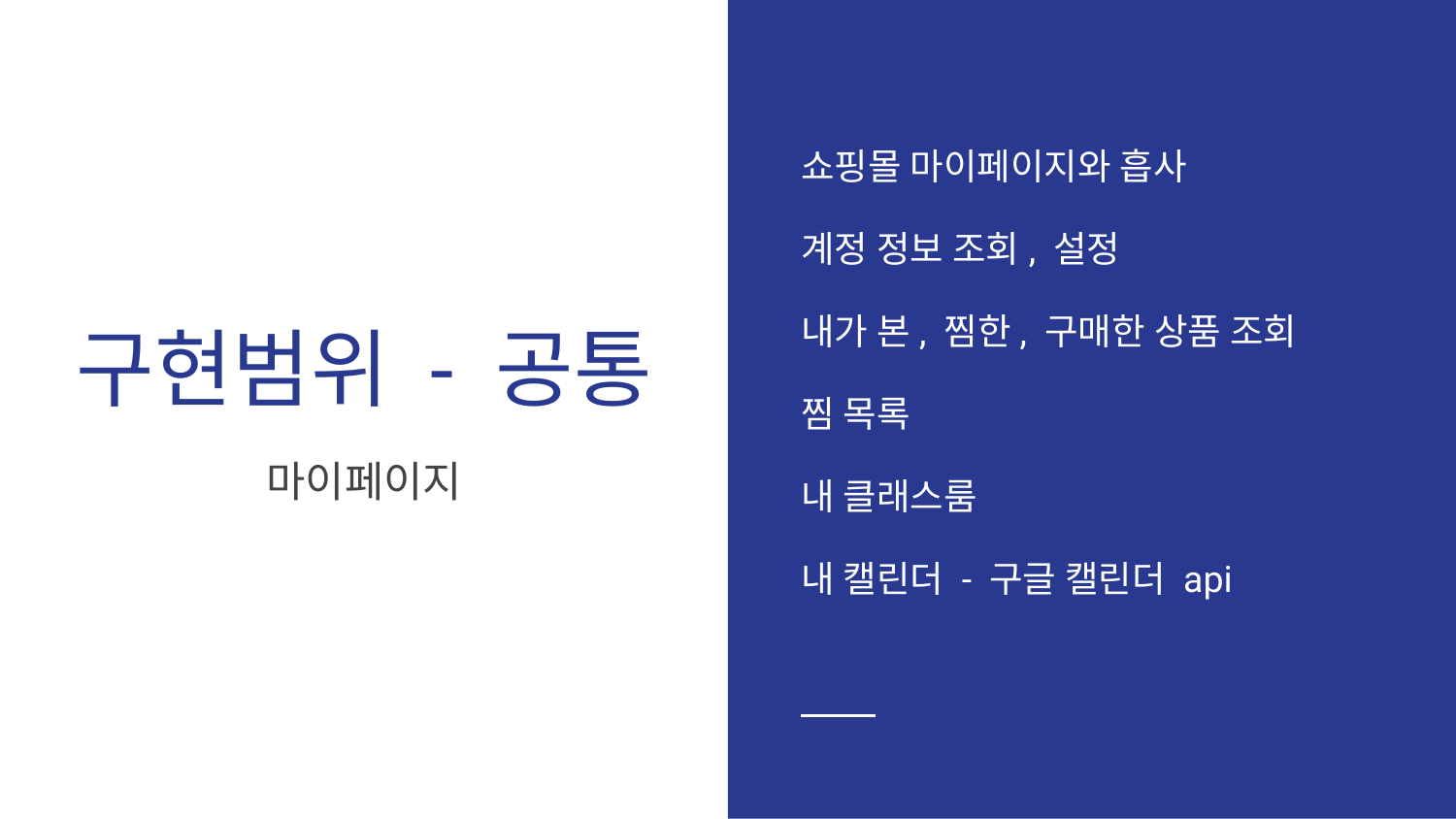

쇼핑몰 마이페이지와 흡사
계정 정보 조회, 설정
내가 본, 찜한, 구매한 상품 조회
찜 목록
내 클래스룸
내 캘린더 - 구글 캘린더 api

# 구현범위 - 공통
마이페이지